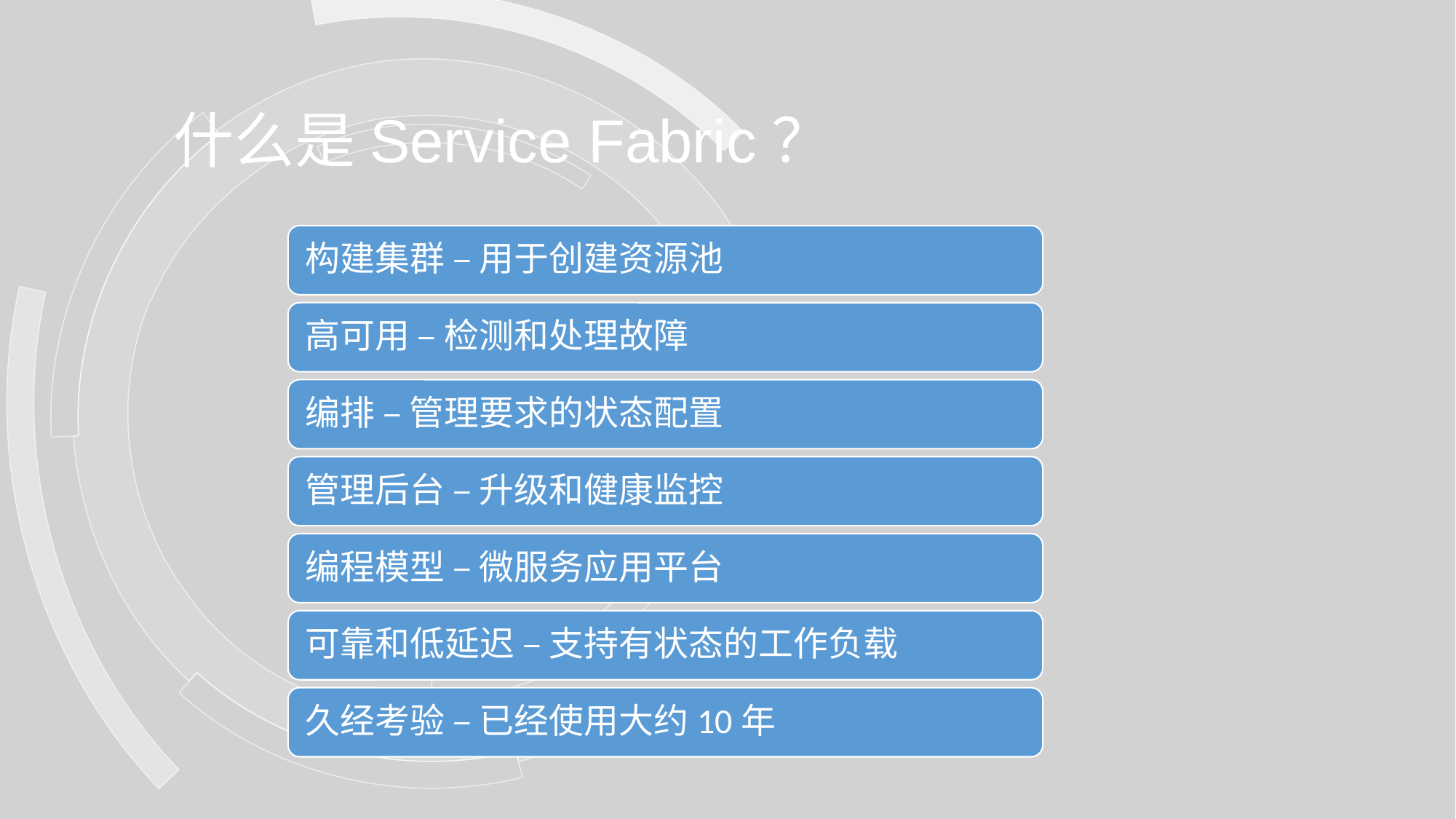

# 什么是Service Fabric？
构建集群 – 用于创建资源池
高可用 – 检测和处理故障
编排 – 管理要求的状态配置
管理后台 – 升级和健康监控
编程模型 – 微服务应用平台
可靠和低延迟 – 支持有状态的工作负载
久经考验 – 已经使用大约10年